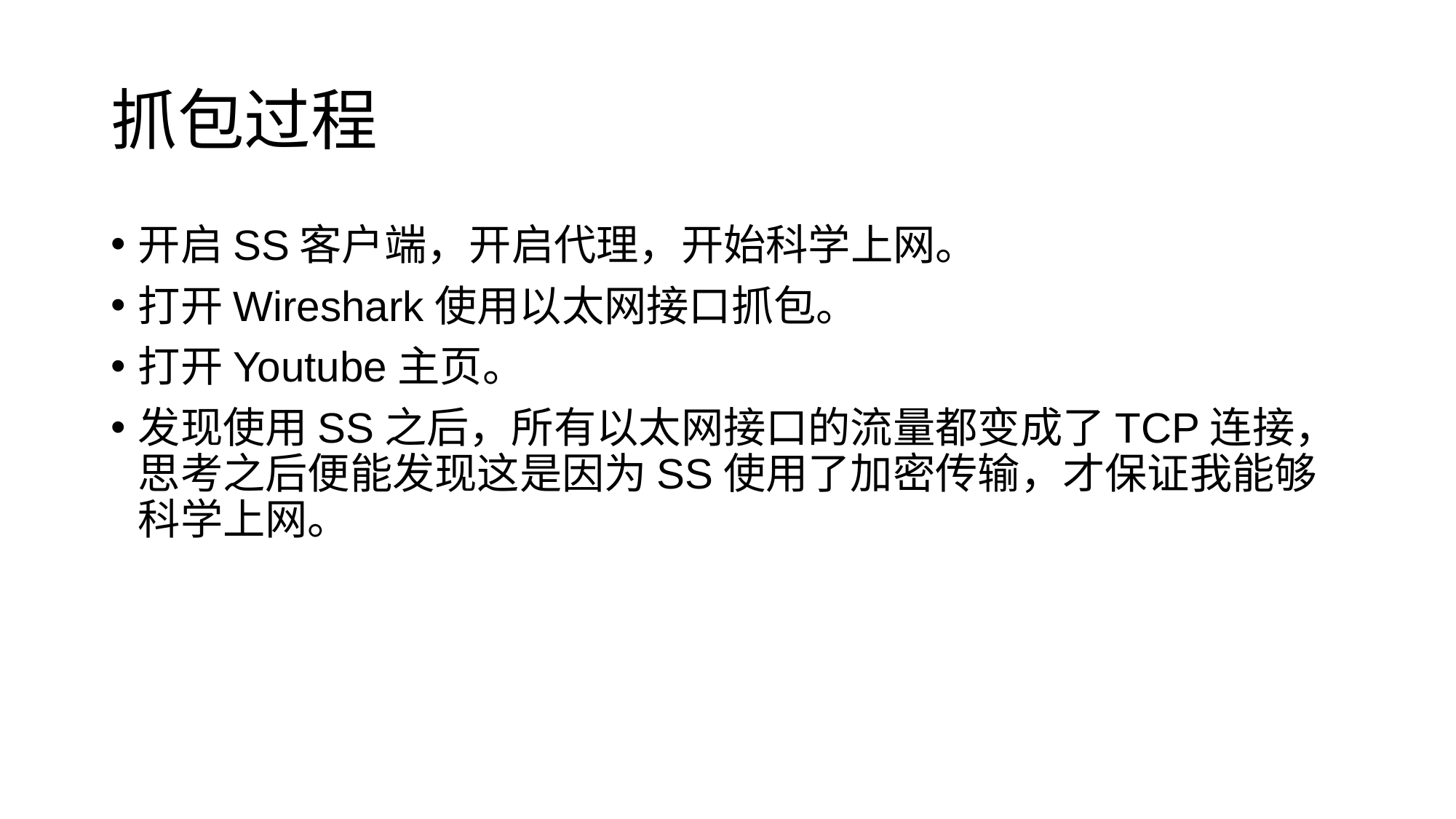

# 抓包过程
开启SS客户端，开启代理，开始科学上网。
打开Wireshark使用以太网接口抓包。
打开Youtube主页。
发现使用SS之后，所有以太网接口的流量都变成了TCP连接，思考之后便能发现这是因为SS使用了加密传输，才保证我能够科学上网。